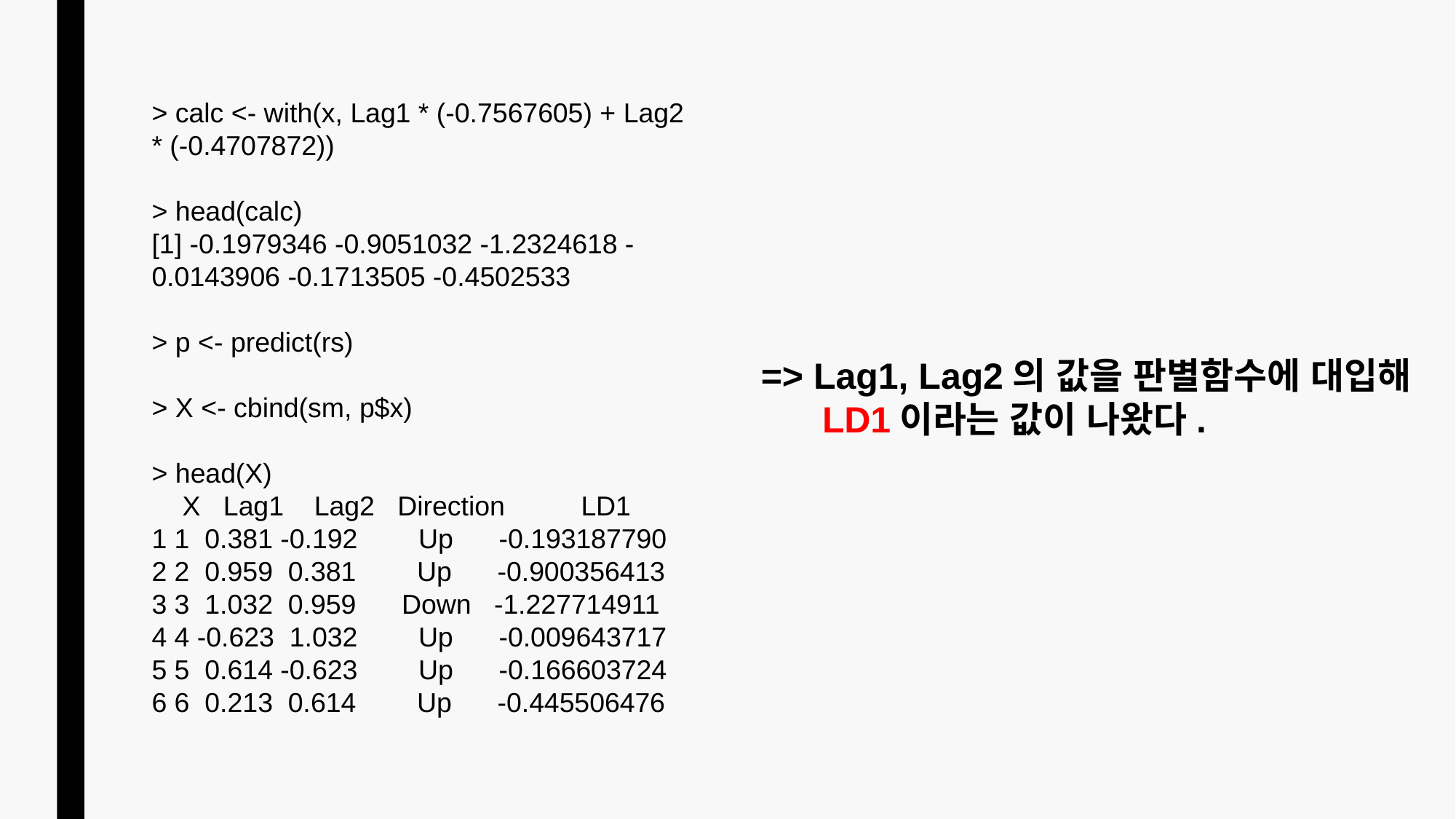

> calc <- with(x, Lag1 * (-0.7567605) + Lag2 * (-0.4707872))

> head(calc)
[1] -0.1979346 -0.9051032 -1.2324618 -0.0143906 -0.1713505 -0.4502533

> p <- predict(rs)

> X <- cbind(sm, p$x)

> head(X)
    X   Lag1    Lag2   Direction          LD1
1 1  0.381 -0.192        Up      -0.193187790
2 2  0.959  0.381        Up      -0.900356413
3 3  1.032  0.959      Down   -1.227714911
4 4 -0.623  1.032        Up      -0.009643717
5 5  0.614 -0.623        Up      -0.166603724
6 6  0.213  0.614        Up      -0.445506476
=> Lag1, Lag2의 값을 판별함수에 대입해
      LD1이라는 값이 나왔다.